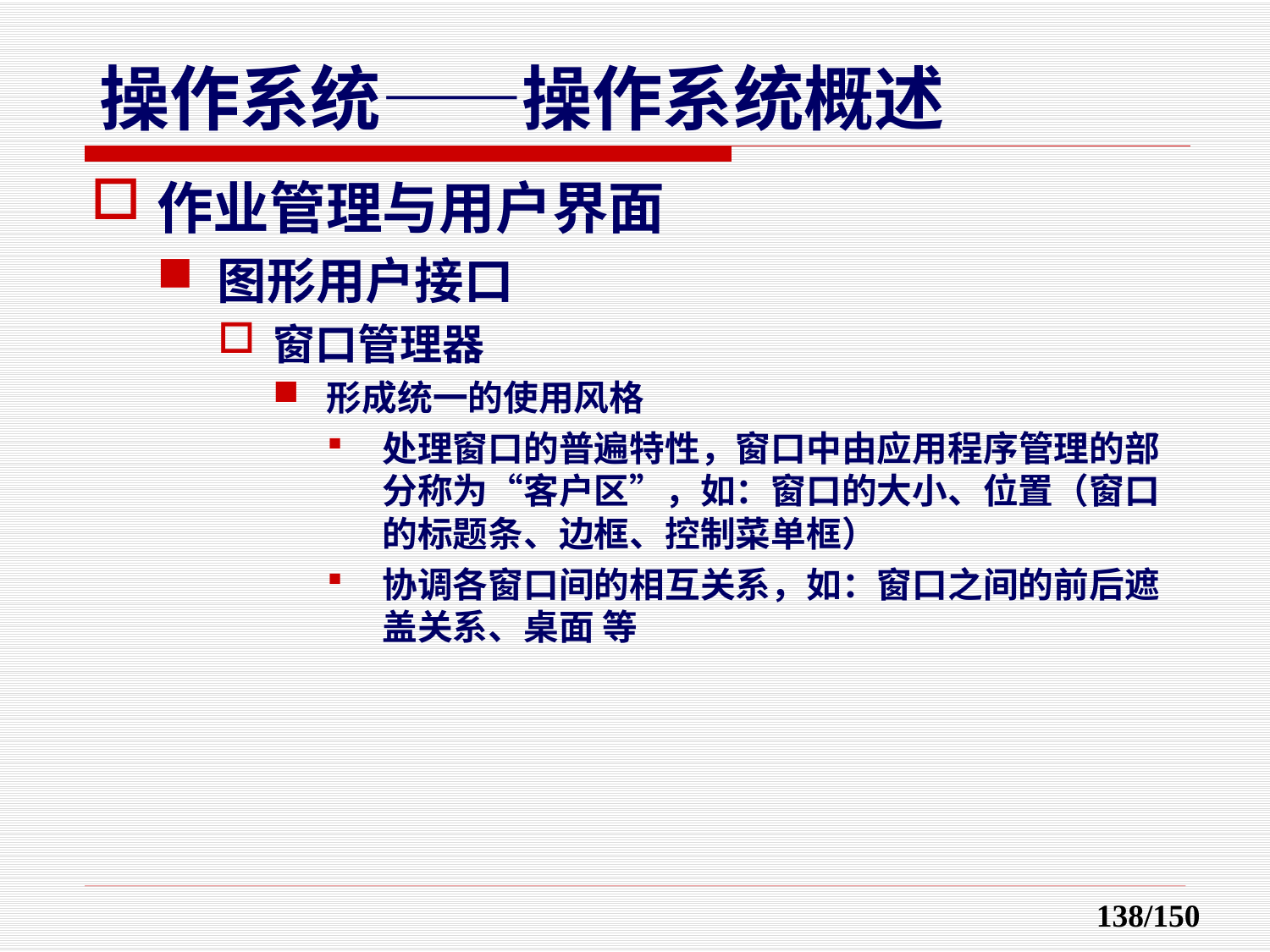

作业管理与用户界面
图形用户接口
窗口管理器
形成统一的使用风格
处理窗口的普遍特性，窗口中由应用程序管理的部分称为“客户区”，如：窗口的大小、位置（窗口的标题条、边框、控制菜单框）
协调各窗口间的相互关系，如：窗口之间的前后遮盖关系、桌面 等